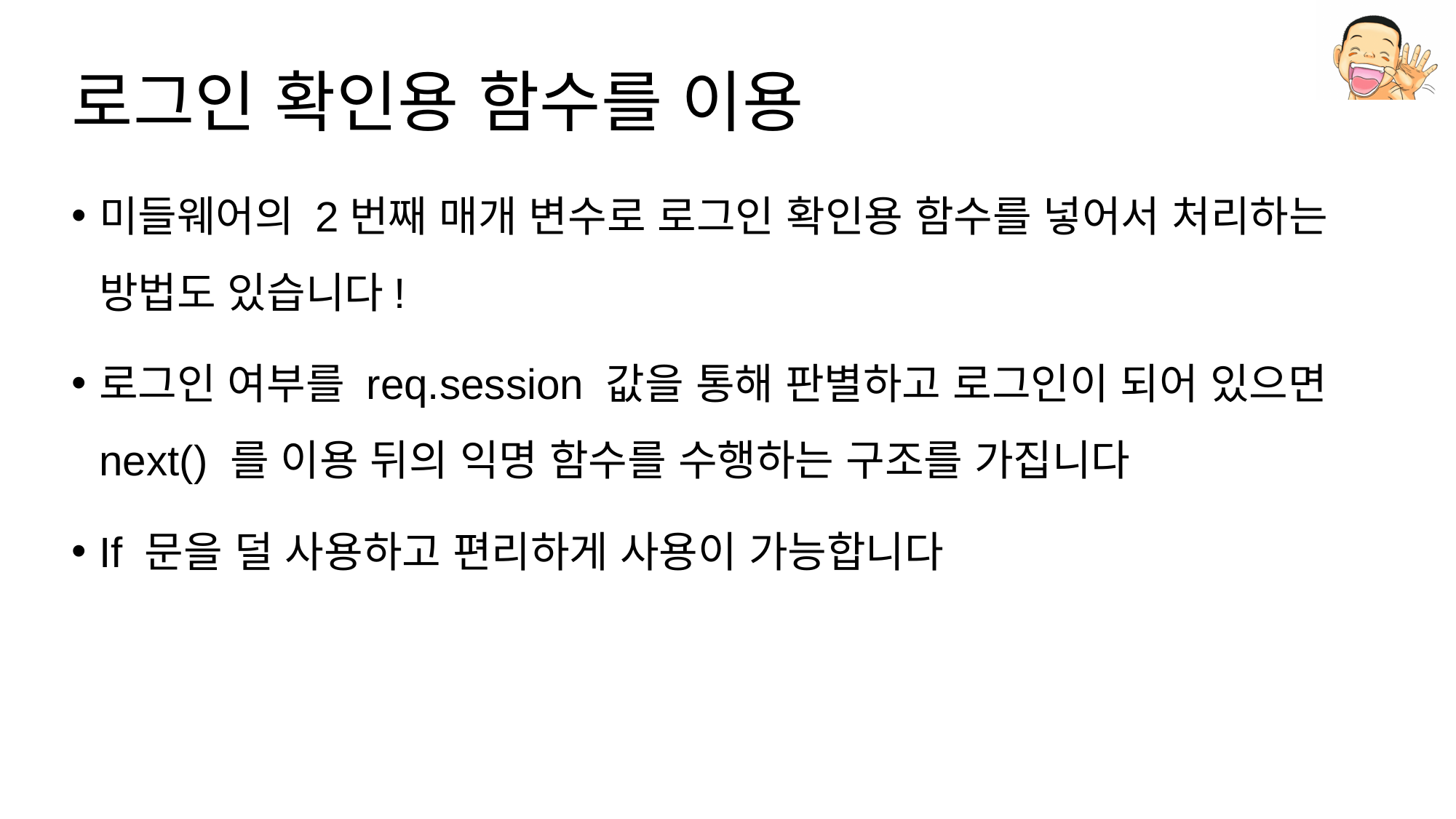

# 로그인 확인용 함수를 이용
미들웨어의 2번째 매개 변수로 로그인 확인용 함수를 넣어서 처리하는 방법도 있습니다!
로그인 여부를 req.session 값을 통해 판별하고 로그인이 되어 있으면 next() 를 이용 뒤의 익명 함수를 수행하는 구조를 가집니다
If 문을 덜 사용하고 편리하게 사용이 가능합니다